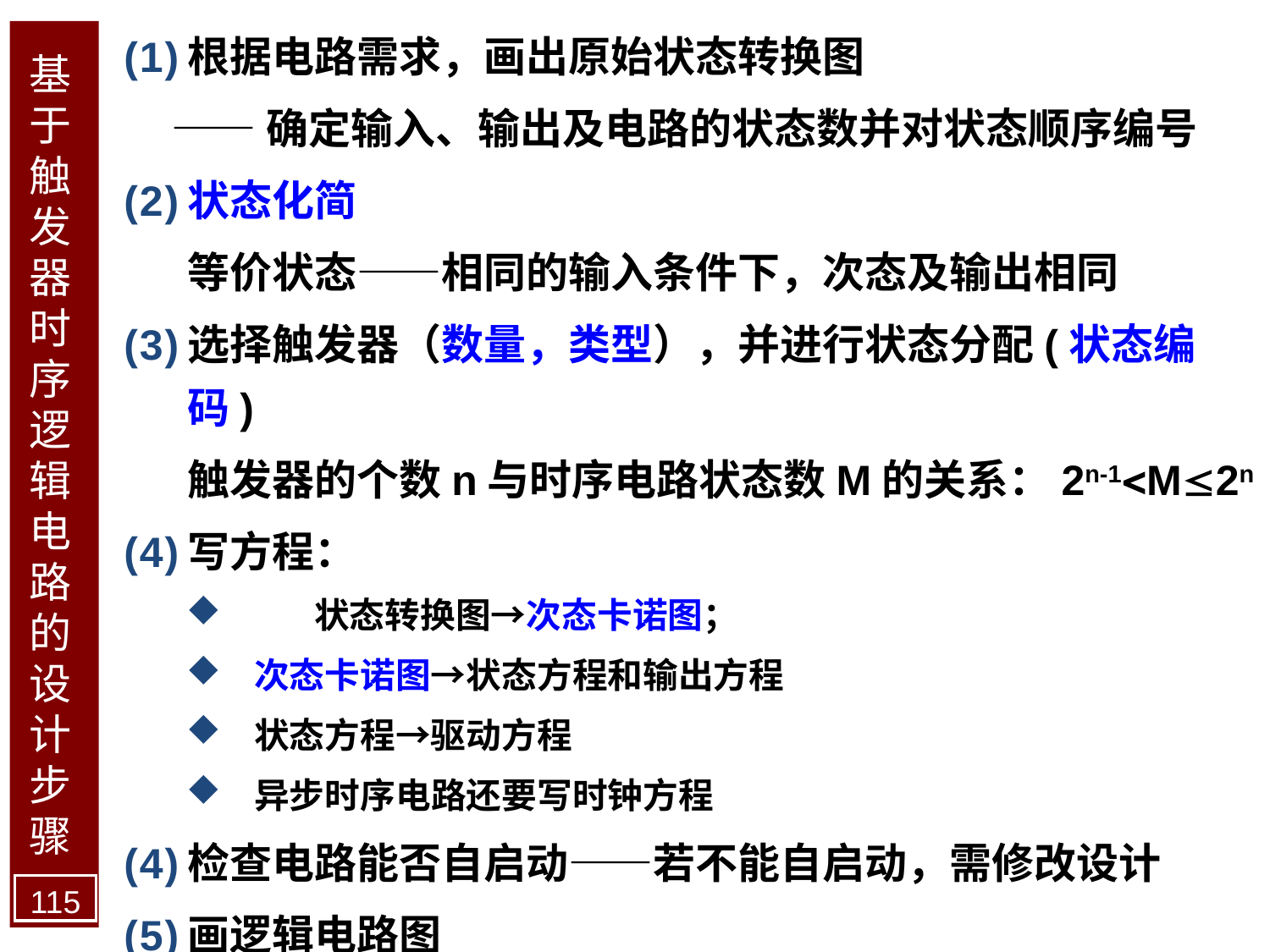

根据电路需求，画出原始状态转换图
     ——确定输入、输出及电路的状态数并对状态顺序编号
状态化简
	等价状态——相同的输入条件下，次态及输出相同
选择触发器（数量，类型），并进行状态分配(状态编码)
	触发器的个数n与时序电路状态数M的关系：2n-1<M≤2n
写方程：
	状态转换图→次态卡诺图；
   次态卡诺图→状态方程和输出方程
   状态方程→驱动方程
   异步时序电路还要写时钟方程
检查电路能否自启动——若不能自启动，需修改设计
画逻辑电路图
基于触发器时序逻辑电路的设计步骤
115